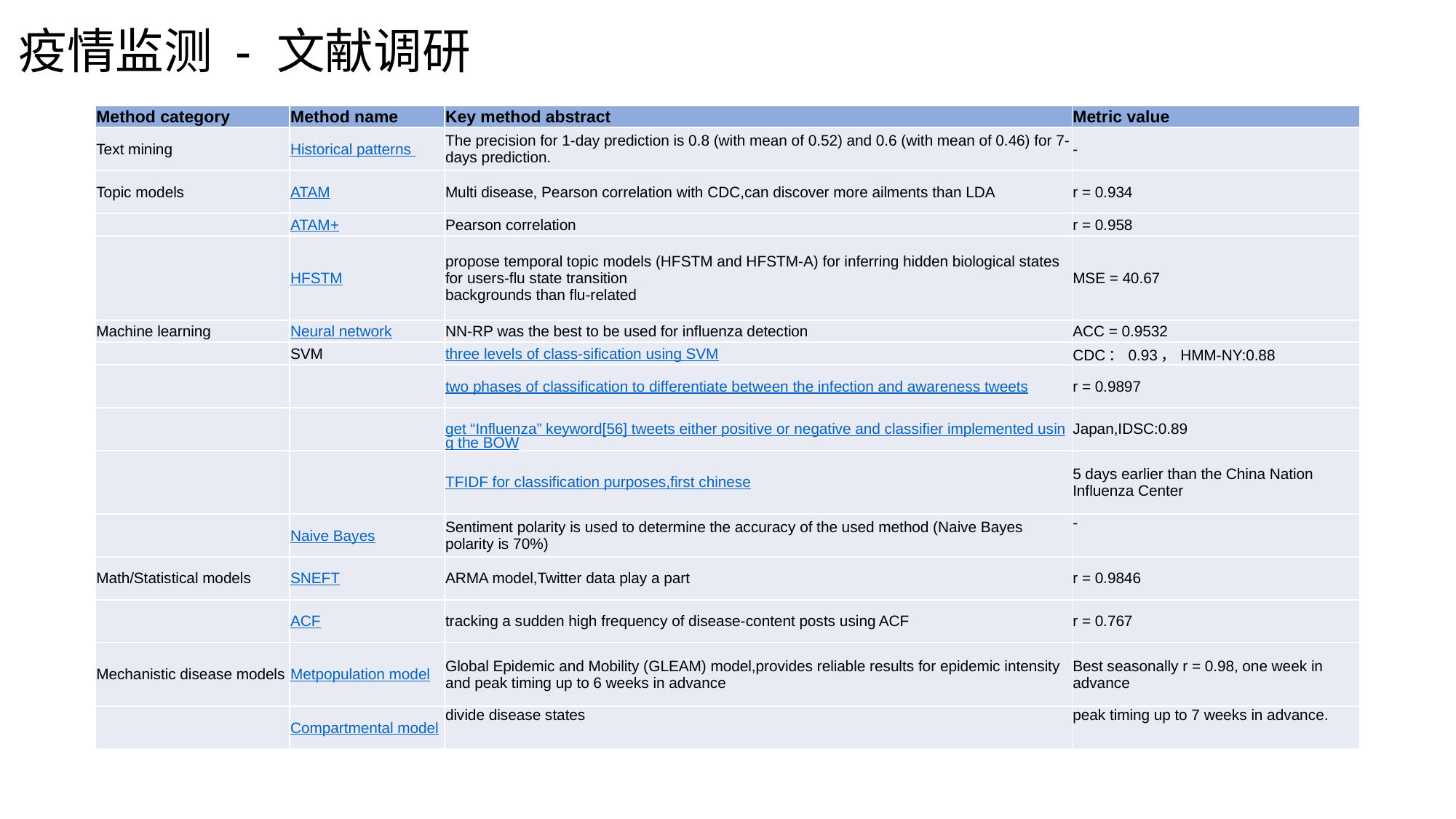

疫情监测 - 文献调研
| Method category | Method name | Key method abstract | Metric value |
| --- | --- | --- | --- |
| Text mining | Historical patterns | The precision for 1-day prediction is 0.8 (with mean of 0.52) and 0.6 (with mean of 0.46) for 7-days prediction. | - |
| Topic models | ATAM | Multi disease, Pearson correlation with CDC,can discover more ailments than LDA | r = 0.934 |
|  | ATAM+ | Pearson correlation | r = 0.958 |
|  | HFSTM | propose temporal topic models (HFSTM and HFSTM-A) for inferring hidden biological states for users-flu state transition backgrounds than flu-related | MSE = 40.67 |
| Machine learning | Neural network | NN-RP was the best to be used for influenza detection | ACC = 0.9532 |
|  | SVM | three levels of class-sification using SVM | CDC：0.93，HMM-NY:0.88 |
|  |  | two phases of classification to differentiate between the infection and awareness tweets | r = 0.9897 |
|  |  | get “Influenza” keyword[56] tweets either positive or negative and classifier implemented using the BOW | Japan,IDSC:0.89 |
|  |  | TFIDF for classification purposes,first chinese | 5 days earlier than the China Nation Influenza Center |
|  | Naive Bayes | Sentiment polarity is used to determine the accuracy of the used method (Naive Bayes polarity is 70%) | - |
| Math/Statistical models | SNEFT | ARMA model,Twitter data play a part | r = 0.9846 |
|  | ACF | tracking a sudden high frequency of disease-content posts using ACF | r = 0.767 |
| Mechanistic disease models | Metpopulation model | Global Epidemic and Mobility (GLEAM) model,provides reliable results for epidemic intensity and peak timing up to 6 weeks in advance | Best seasonally r = 0.98, one week in advance |
|  | Compartmental model | divide disease states | peak timing up to 7 weeks in advance. |